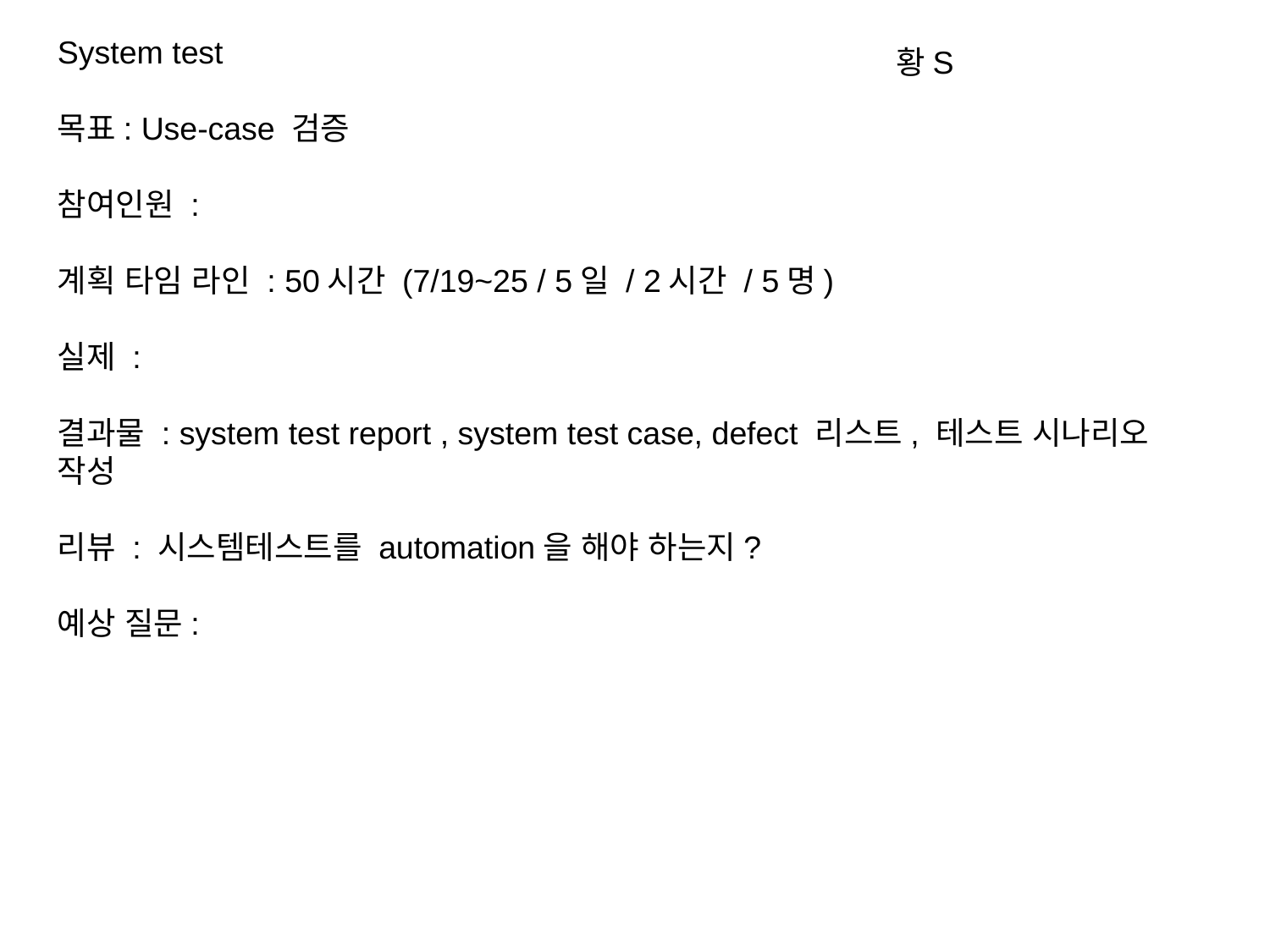

System test

목표: Use-case 검증

참여인원 :

계획 타임 라인 : 50시간 (7/19~25 / 5일 / 2시간 / 5명)

실제 :

결과물 : system test report , system test case, defect 리스트, 테스트 시나리오 작성

리뷰 : 시스템테스트를 automation을 해야 하는지?

예상 질문:
황S